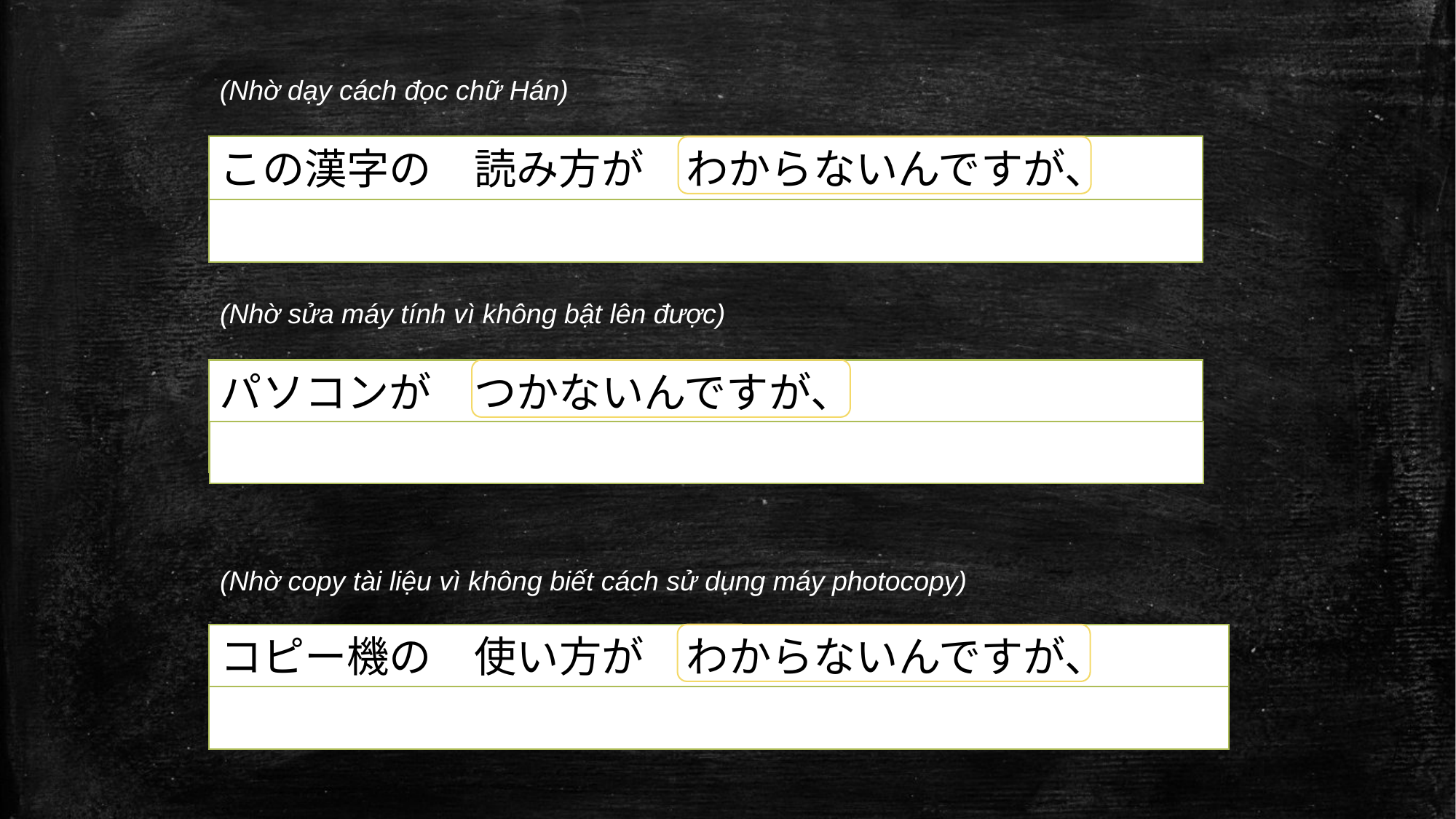

(Nhờ dạy cách đọc chữ Hán)
この漢字の　読み方が　わからないんですが、
				教えて　くださいませんか。

(Nhờ sửa máy tính vì không bật lên được)
パソコンが　つかないんですが、
				なおしてくださいませんか。

(Nhờ copy tài liệu vì không biết cách sử dụng máy photocopy)
コピー機の　使い方が　わからないんですが、
	　この資料を　こぴーしてくださいませんか。